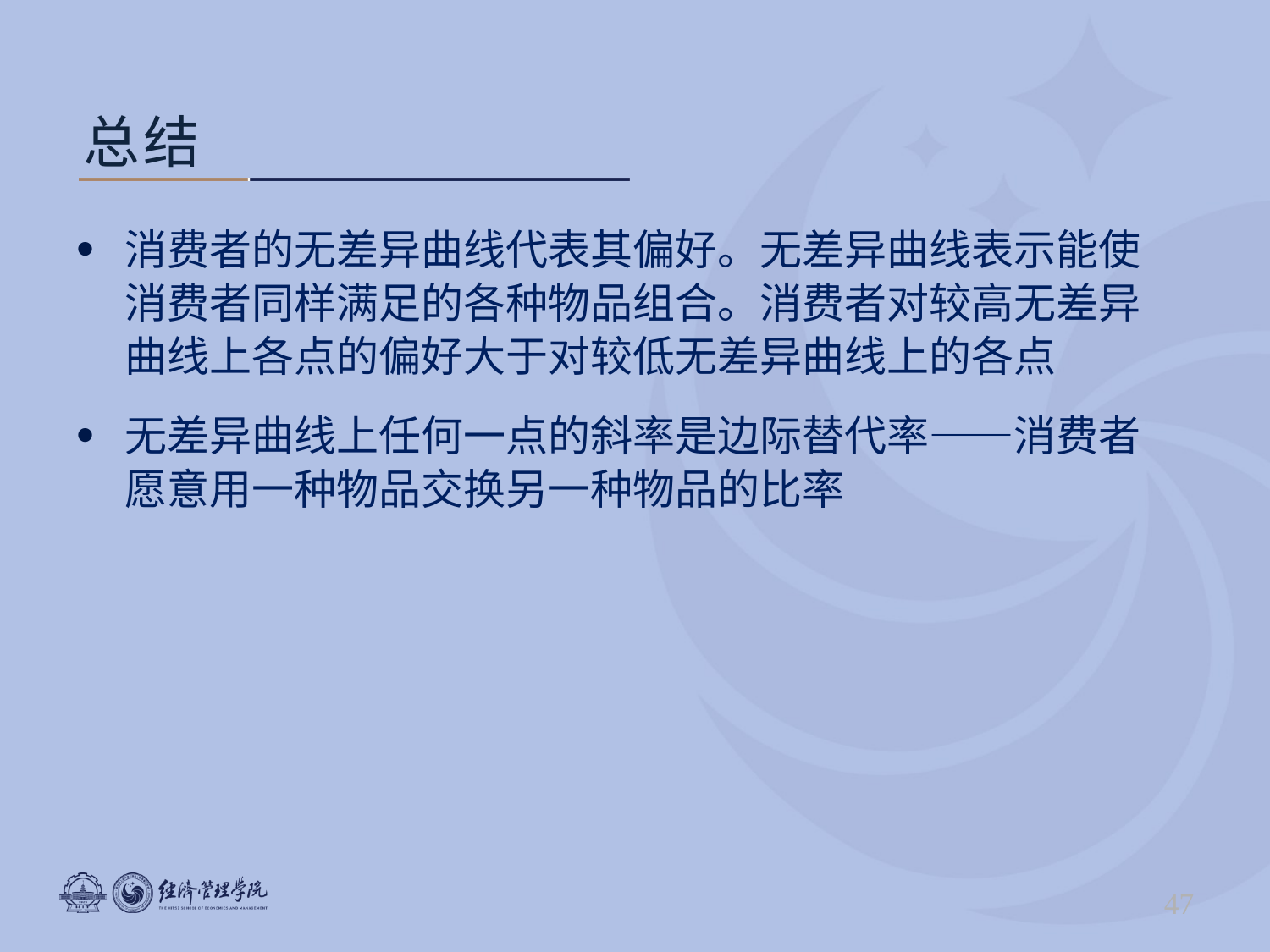

# 总结
消费者的无差异曲线代表其偏好。无差异曲线表示能使消费者同样满足的各种物品组合。消费者对较高无差异曲线上各点的偏好大于对较低无差异曲线上的各点
无差异曲线上任何一点的斜率是边际替代率——消费者愿意用一种物品交换另一种物品的比率